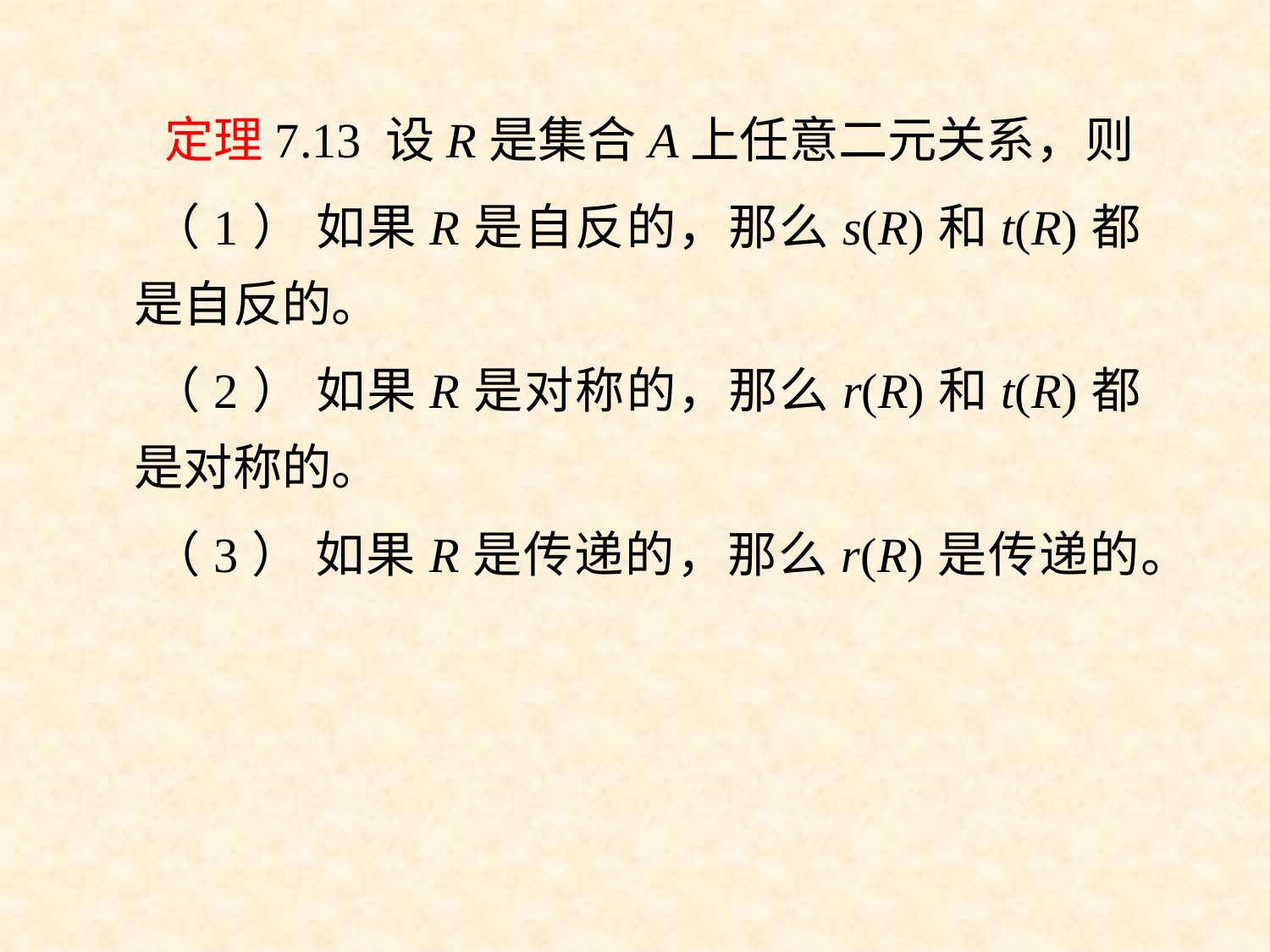

定理7.13 设R是集合A上任意二元关系，则
    （1） 如果R是自反的，那么s(R)和t(R)都是自反的。
    （2） 如果R是对称的，那么r(R)和t(R)都是对称的。
    （3） 如果R是传递的，那么r(R)是传递的。